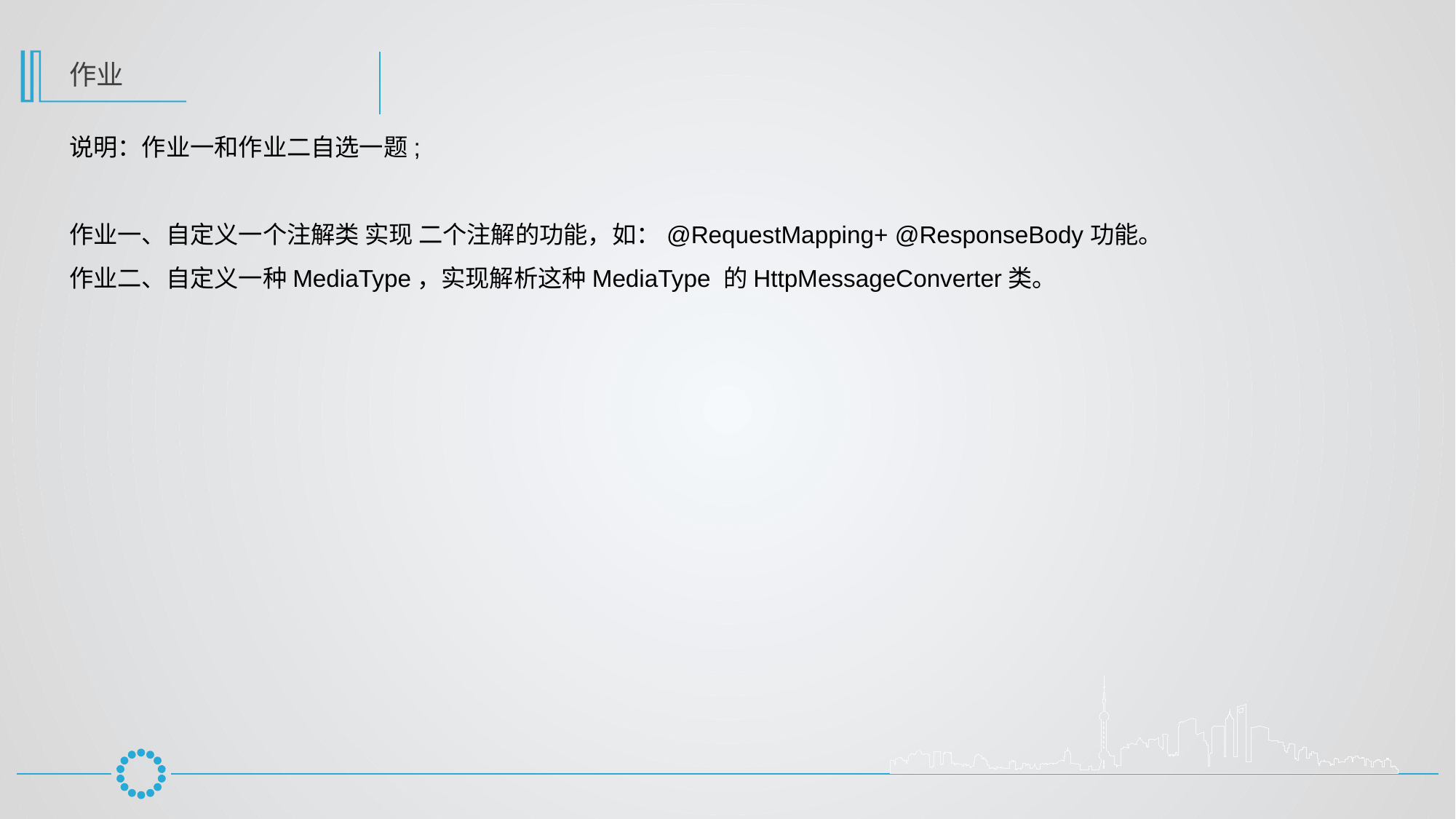

作业
说明：作业一和作业二自选一题;

作业一、自定义一个注解类 实现 二个注解的功能，如：@RequestMapping+ @ResponseBody功能。
作业二、自定义一种MediaType，实现解析这种MediaType 的HttpMessageConverter类。

22